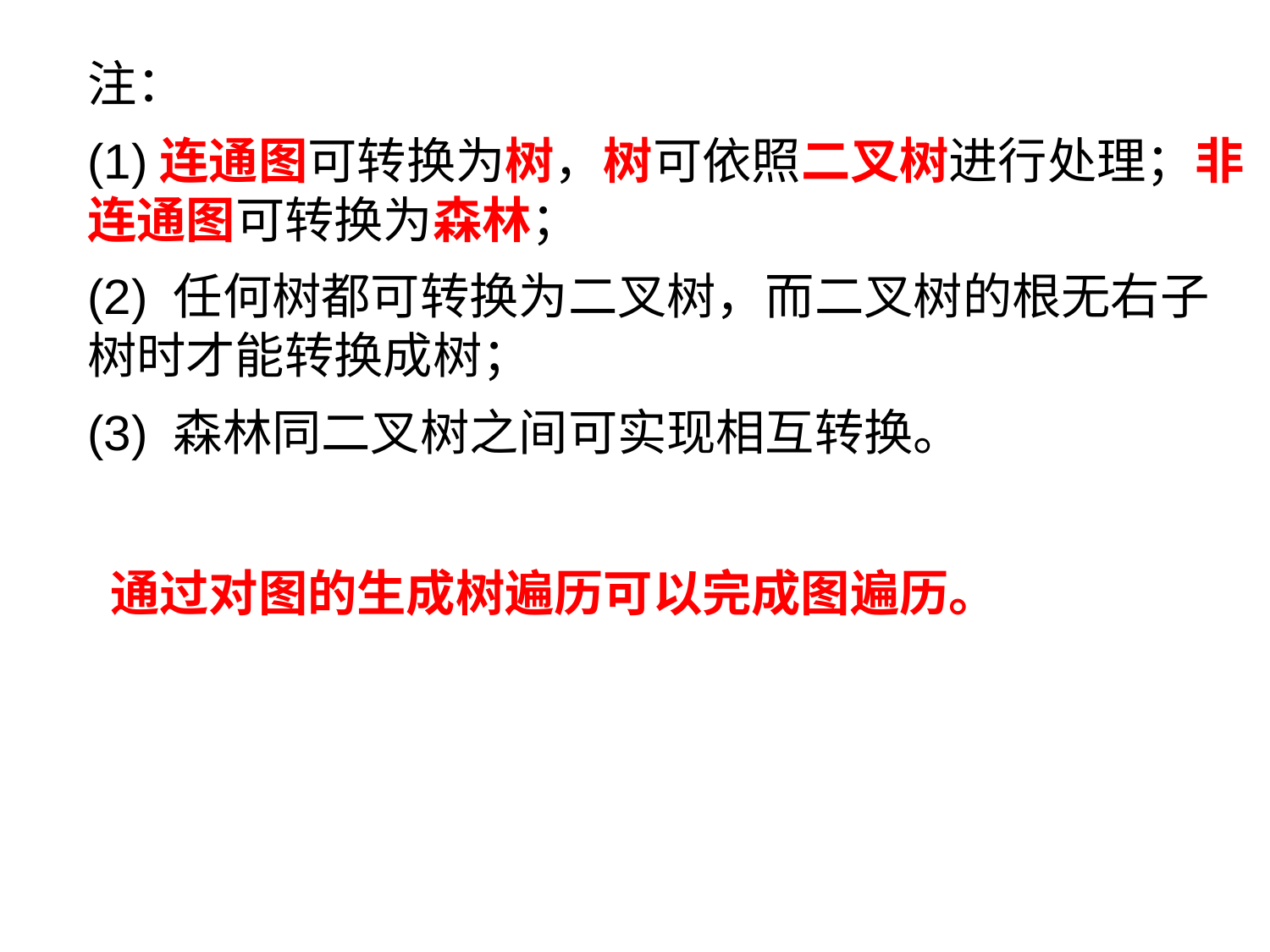

注：
(1)连通图可转换为树，树可依照二叉树进行处理；非连通图可转换为森林；
(2) 任何树都可转换为二叉树，而二叉树的根无右子树时才能转换成树；
(3) 森林同二叉树之间可实现相互转换。
 通过对图的生成树遍历可以完成图遍历。